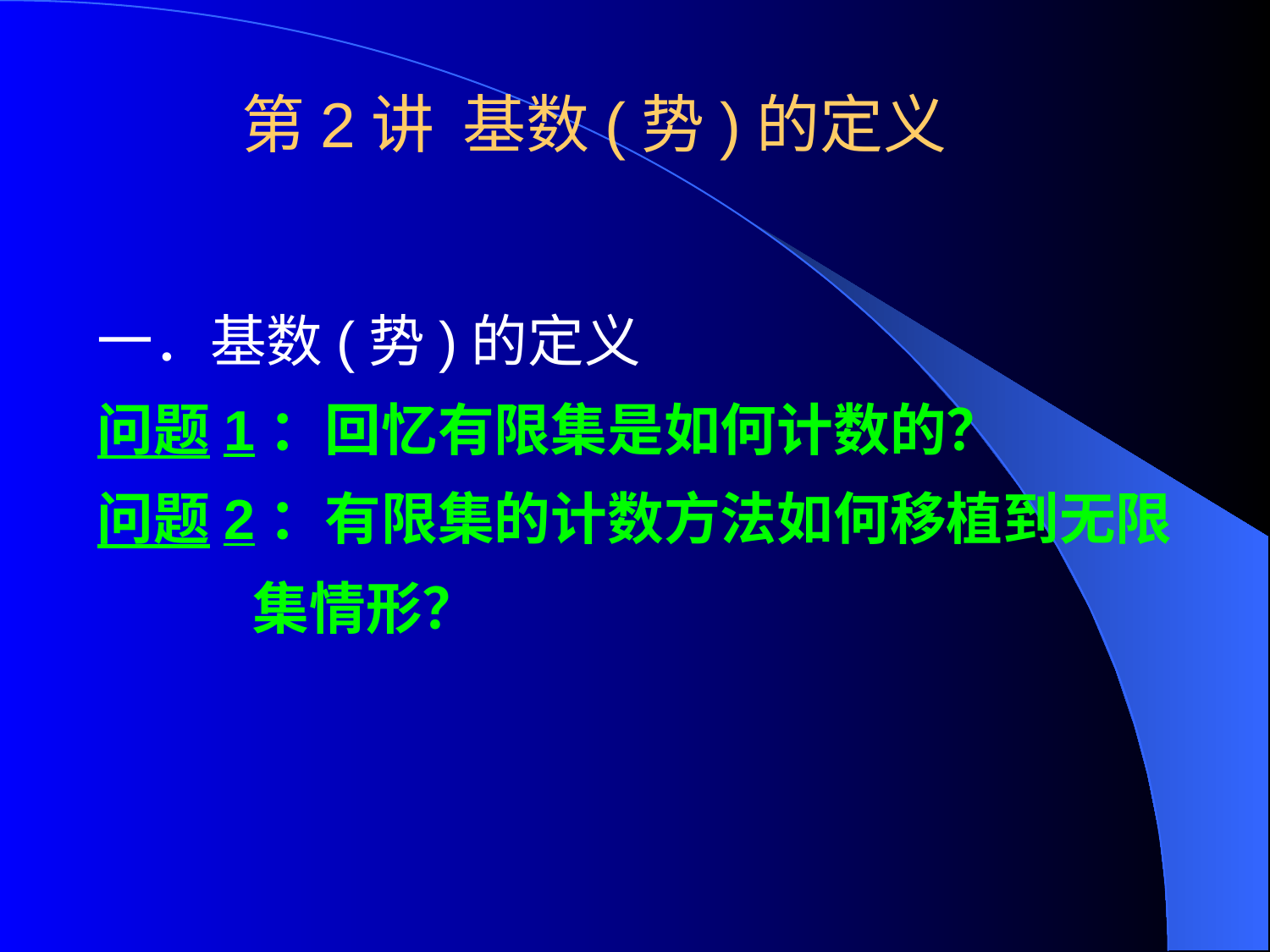

第2讲  基数(势)的定义
一．基数(势)的定义
问题1：回忆有限集是如何计数的？
问题2：有限集的计数方法如何移植到无限
           集情形？